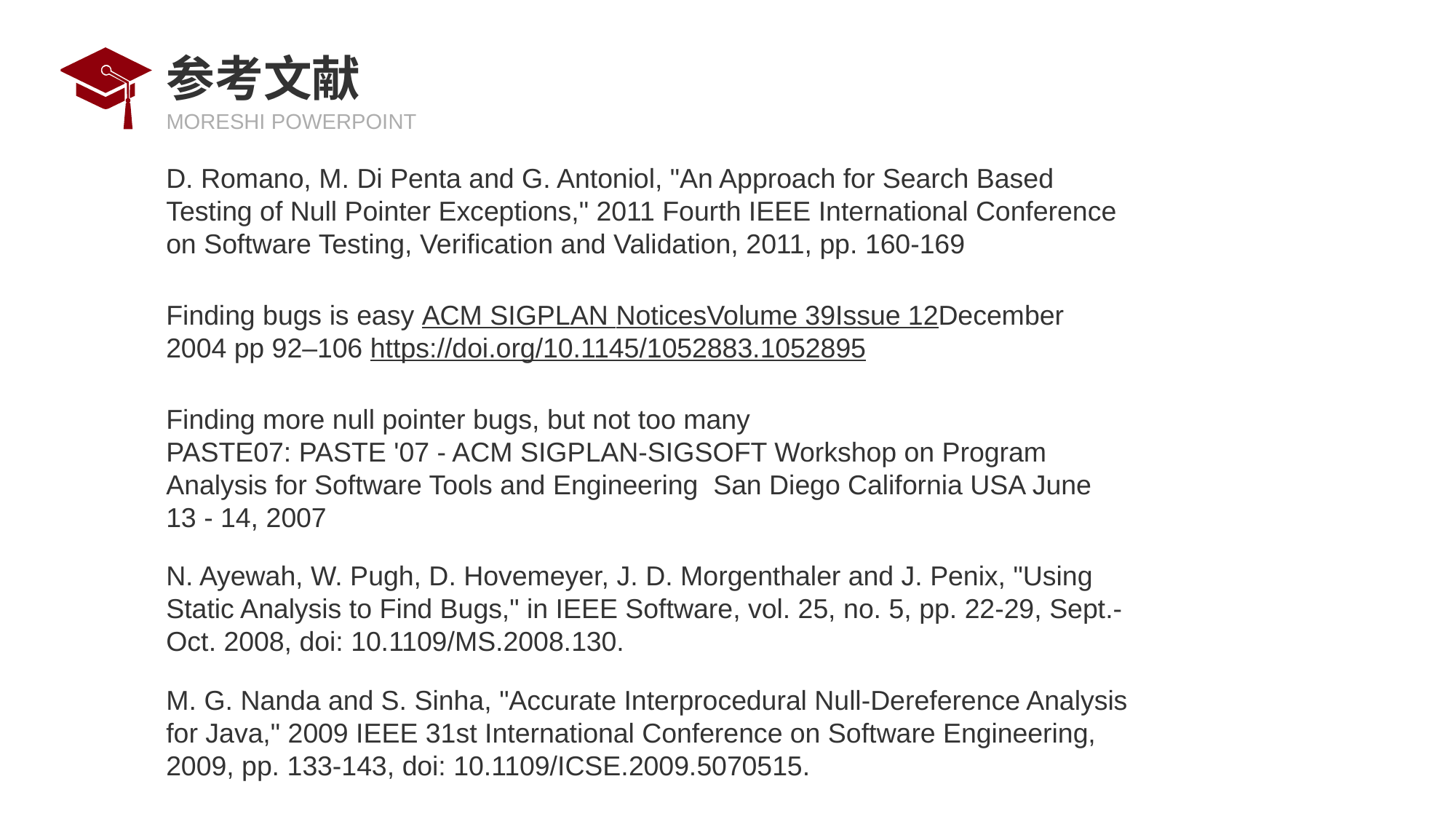

# 参考文献
D. Romano, M. Di Penta and G. Antoniol, "An Approach for Search Based Testing of Null Pointer Exceptions," 2011 Fourth IEEE International Conference on Software Testing, Verification and Validation, 2011, pp. 160-169
Finding bugs is easy ACM SIGPLAN NoticesVolume 39Issue 12December 2004 pp 92–106 https://doi.org/10.1145/1052883.1052895
Finding more null pointer bugs, but not too many
PASTE07: PASTE '07 - ACM SIGPLAN-SIGSOFT Workshop on Program Analysis for Software Tools and Engineering  San Diego California USA June 13 - 14, 2007
N. Ayewah, W. Pugh, D. Hovemeyer, J. D. Morgenthaler and J. Penix, "Using Static Analysis to Find Bugs," in IEEE Software, vol. 25, no. 5, pp. 22-29, Sept.-Oct. 2008, doi: 10.1109/MS.2008.130.
M. G. Nanda and S. Sinha, "Accurate Interprocedural Null-Dereference Analysis for Java," 2009 IEEE 31st International Conference on Software Engineering, 2009, pp. 133-143, doi: 10.1109/ICSE.2009.5070515.